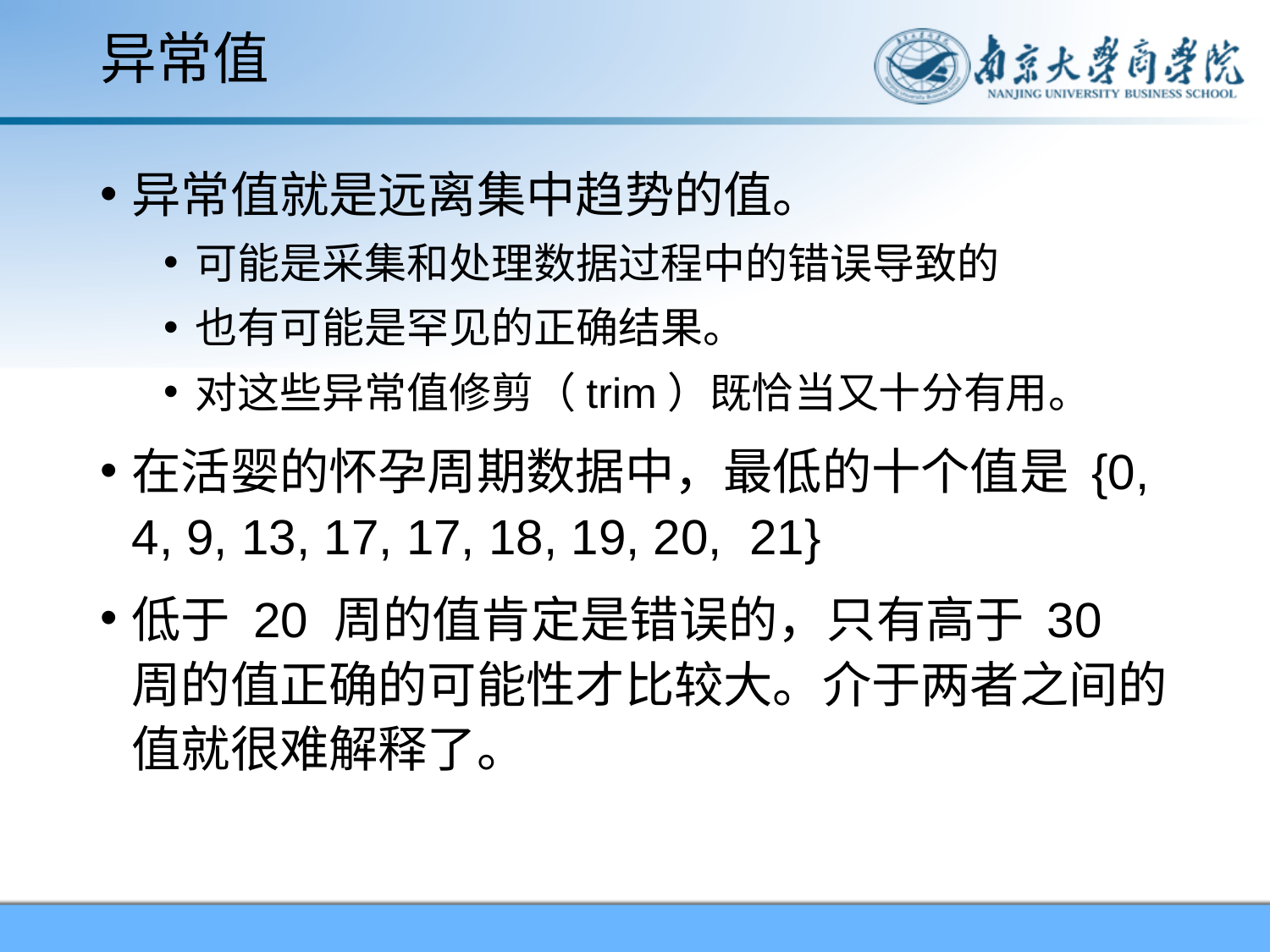

# 异常值
异常值就是远离集中趋势的值。
可能是采集和处理数据过程中的错误导致的
也有可能是罕见的正确结果。
对这些异常值修剪（trim）既恰当又十分有用。
在活婴的怀孕周期数据中，最低的十个值是 {0, 4, 9, 13, 17, 17, 18, 19, 20,  21}
低于 20 周的值肯定是错误的，只有高于 30 周的值正确的可能性才比较大。介于两者之间的值就很难解释了。